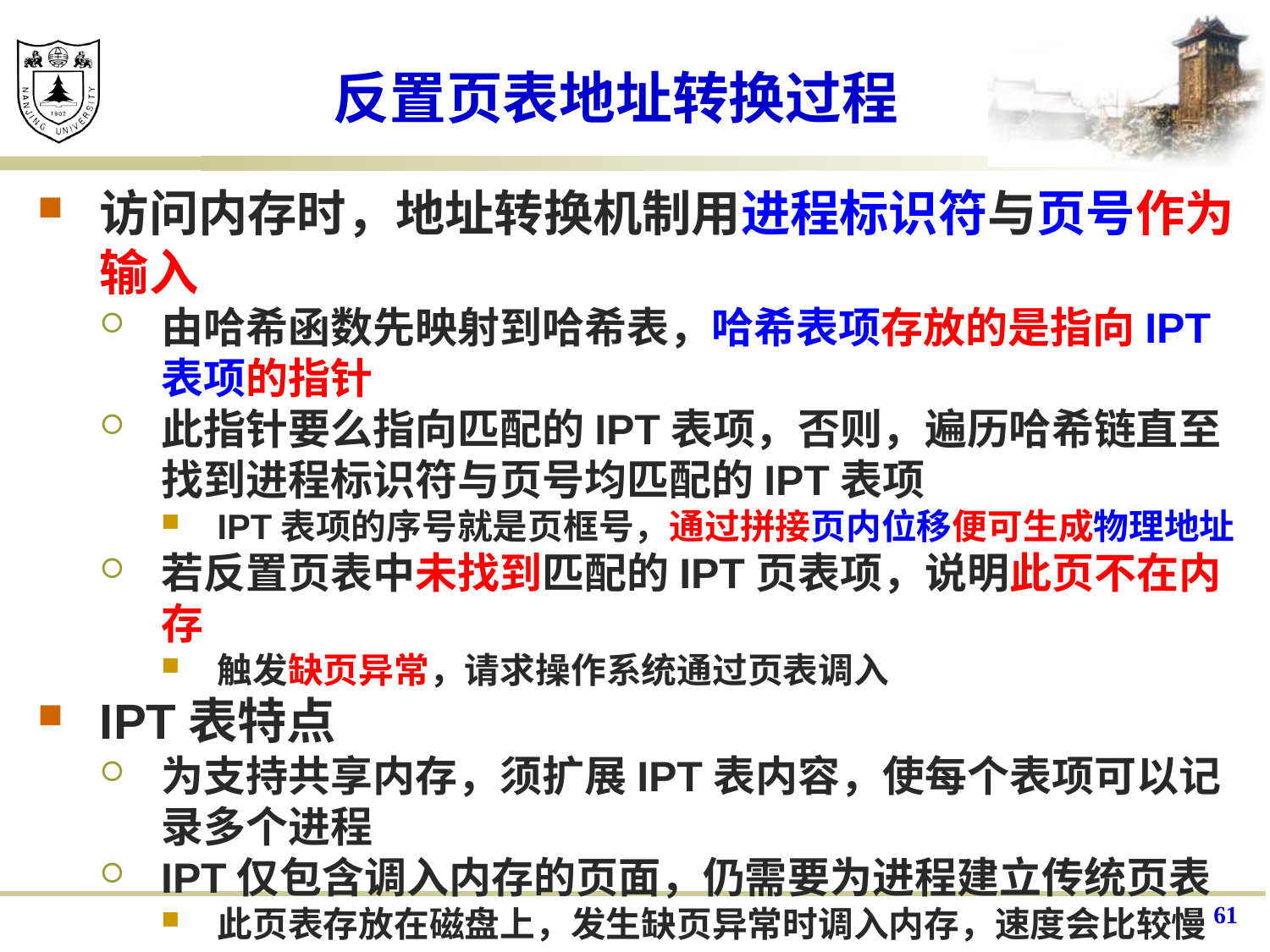

# 反置页表地址转换过程
访问内存时，地址转换机制用进程标识符与页号作为输入
由哈希函数先映射到哈希表，哈希表项存放的是指向IPT表项的指针
此指针要么指向匹配的IPT表项，否则，遍历哈希链直至找到进程标识符与页号均匹配的IPT表项
IPT表项的序号就是页框号，通过拼接页内位移便可生成物理地址
若反置页表中未找到匹配的IPT页表项，说明此页不在内存
触发缺页异常，请求操作系统通过页表调入
IPT表特点
为支持共享内存，须扩展IPT表内容，使每个表项可以记录多个进程
IPT仅包含调入内存的页面，仍需要为进程建立传统页表
此页表存放在磁盘上，发生缺页异常时调入内存，速度会比较慢
61